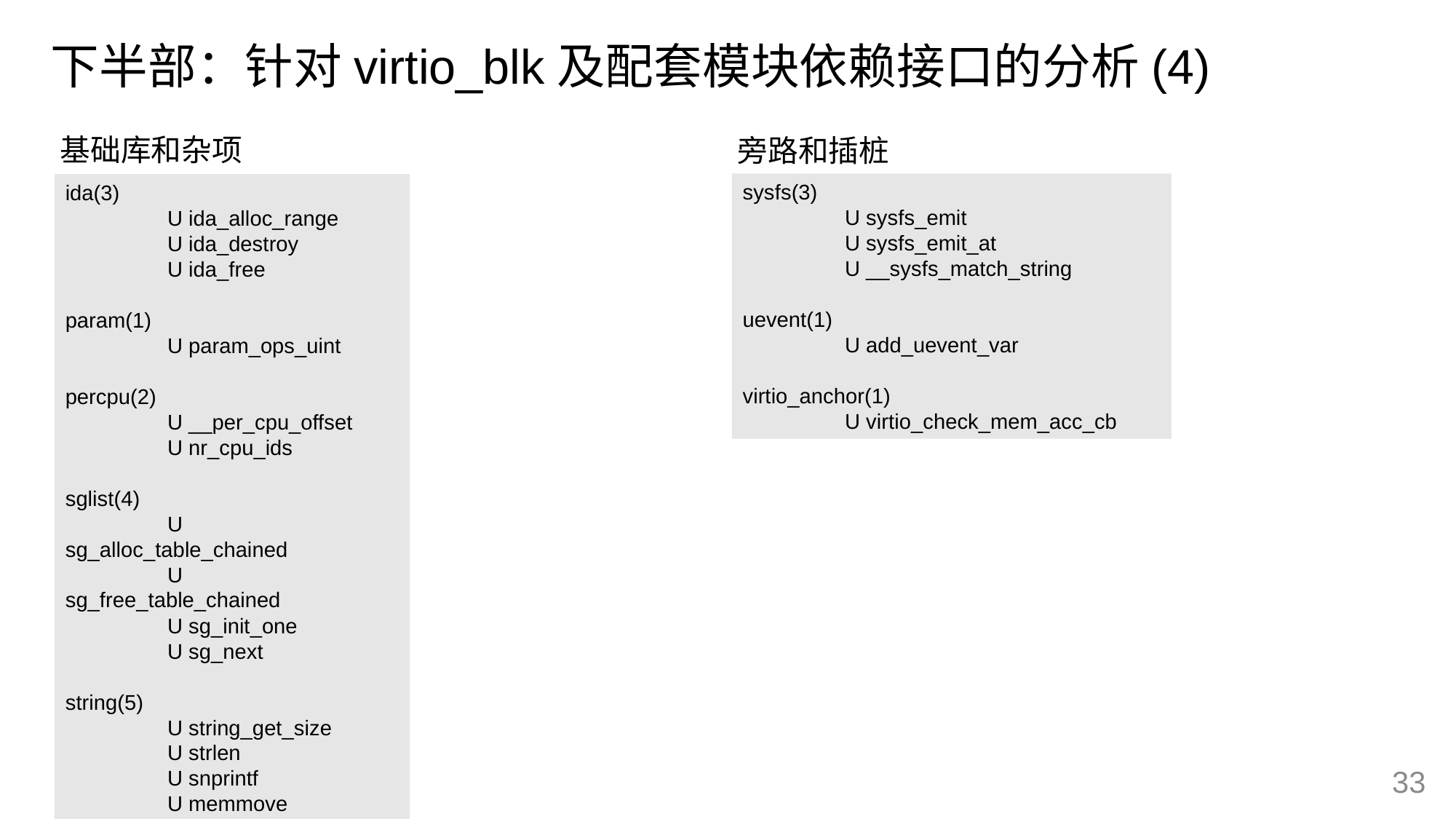

下半部：针对virtio_blk及配套模块依赖接口的分析(4)
基础库和杂项
旁路和插桩
sysfs(3)
                 U sysfs_emit
                 U sysfs_emit_at
                 U __sysfs_match_string

uevent(1)
                 U add_uevent_var

virtio_anchor(1)
                 U virtio_check_mem_acc_cb
ida(3)
                 U ida_alloc_range
                 U ida_destroy
                 U ida_free

param(1)
                 U param_ops_uint

percpu(2)
                 U __per_cpu_offset
                 U nr_cpu_ids

sglist(4)
                 U sg_alloc_table_chained
                 U sg_free_table_chained
                 U sg_init_one
                 U sg_next

string(5)
                 U string_get_size
                 U strlen
                 U snprintf
                 U memmove
                 U memset
33